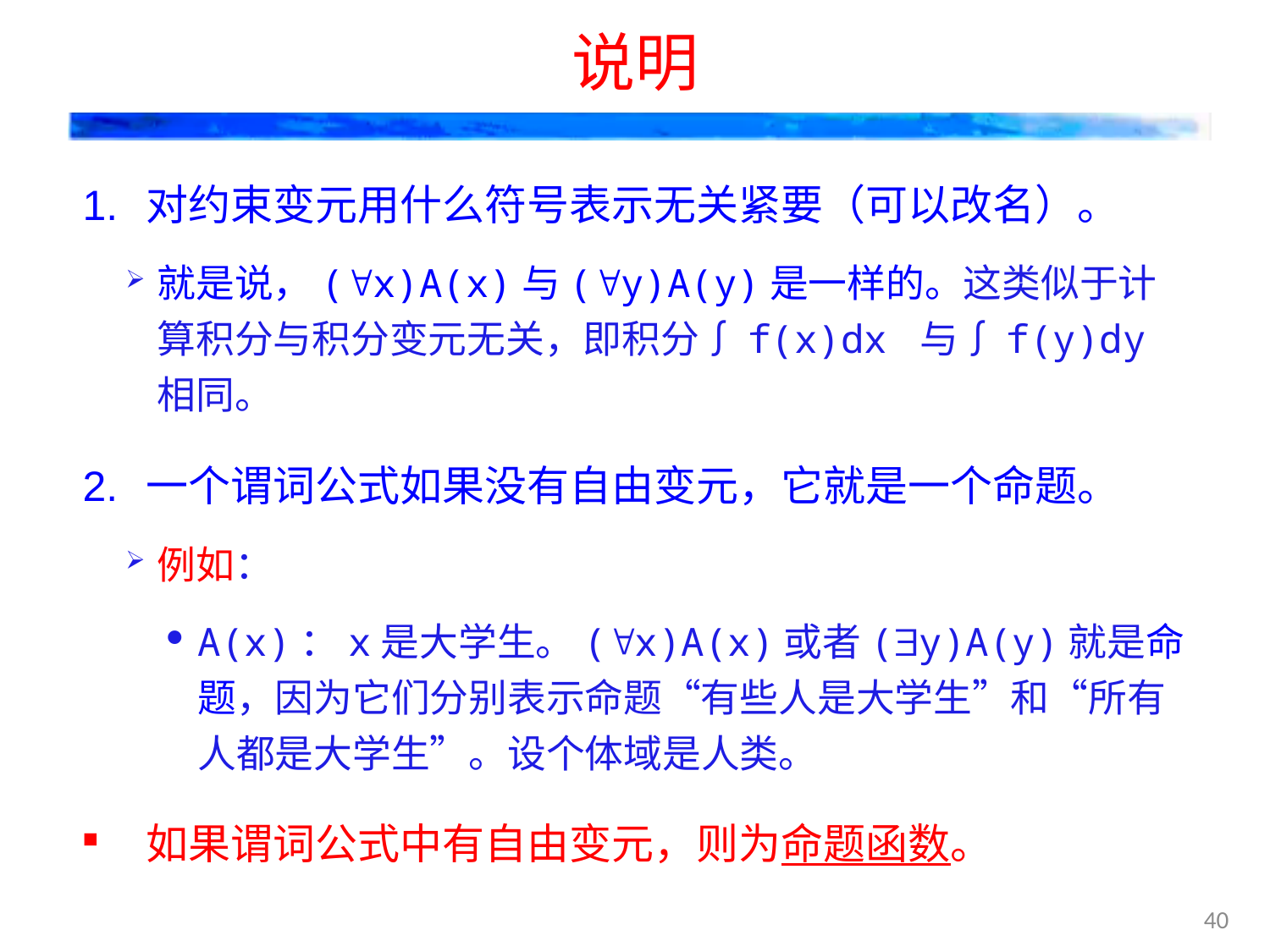

# 说明
对约束变元用什么符号表示无关紧要（可以改名）。
就是说，(∀x)A(x)与(∀y)A(y)是一样的。这类似于计算积分与积分变元无关，即积分∫f(x)dx 与∫f(y)dy 相同。
一个谓词公式如果没有自由变元，它就是一个命题。
例如：
A(x)：x是大学生。(∀x)A(x)或者(∃y)A(y)就是命题，因为它们分别表示命题“有些人是大学生”和“所有人都是大学生”。设个体域是人类。
如果谓词公式中有自由变元，则为命题函数。
40